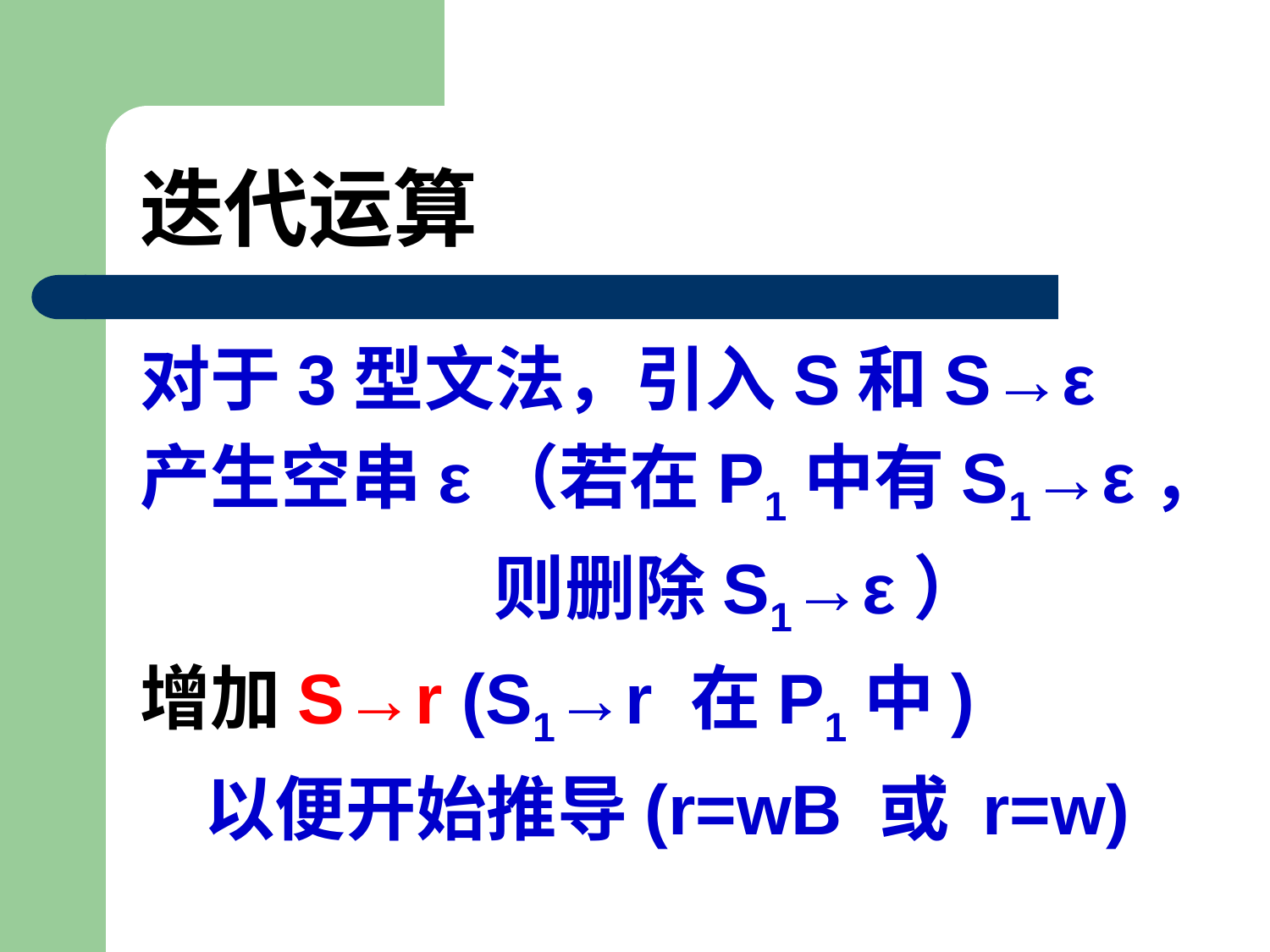

# 迭代运算
对于3型文法，引入S和S→ε
产生空串ε（若在P1中有S1→ε，
                     则删除S1→ε）
增加S→r (S1→r 在P1中)
   以便开始推导(r=wB 或 r=w)